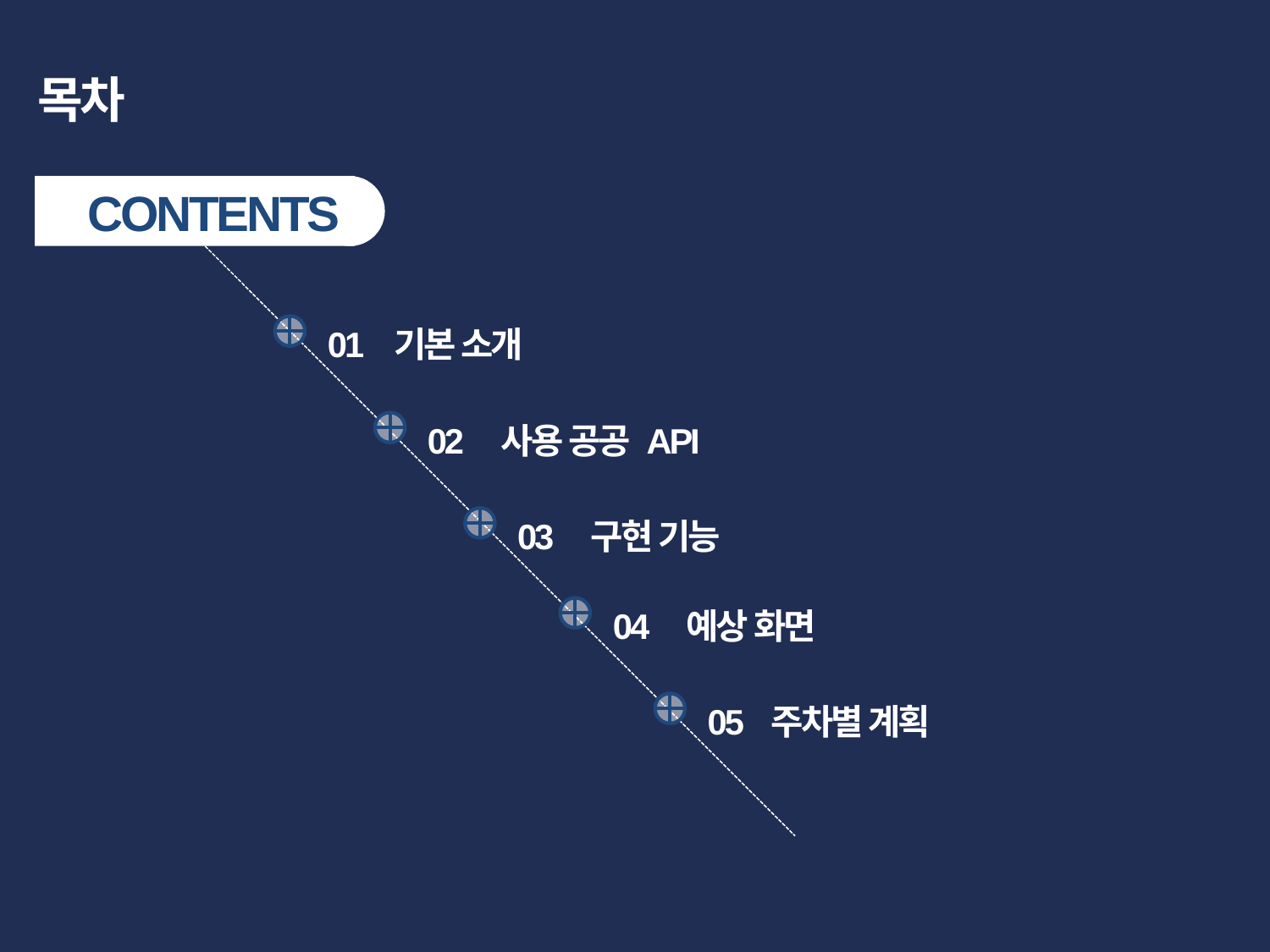

목차

CONTENTS

01   기본 소개

02    사용 공공 API

03    구현 기능

04    예상 화면

05	주차별 계획